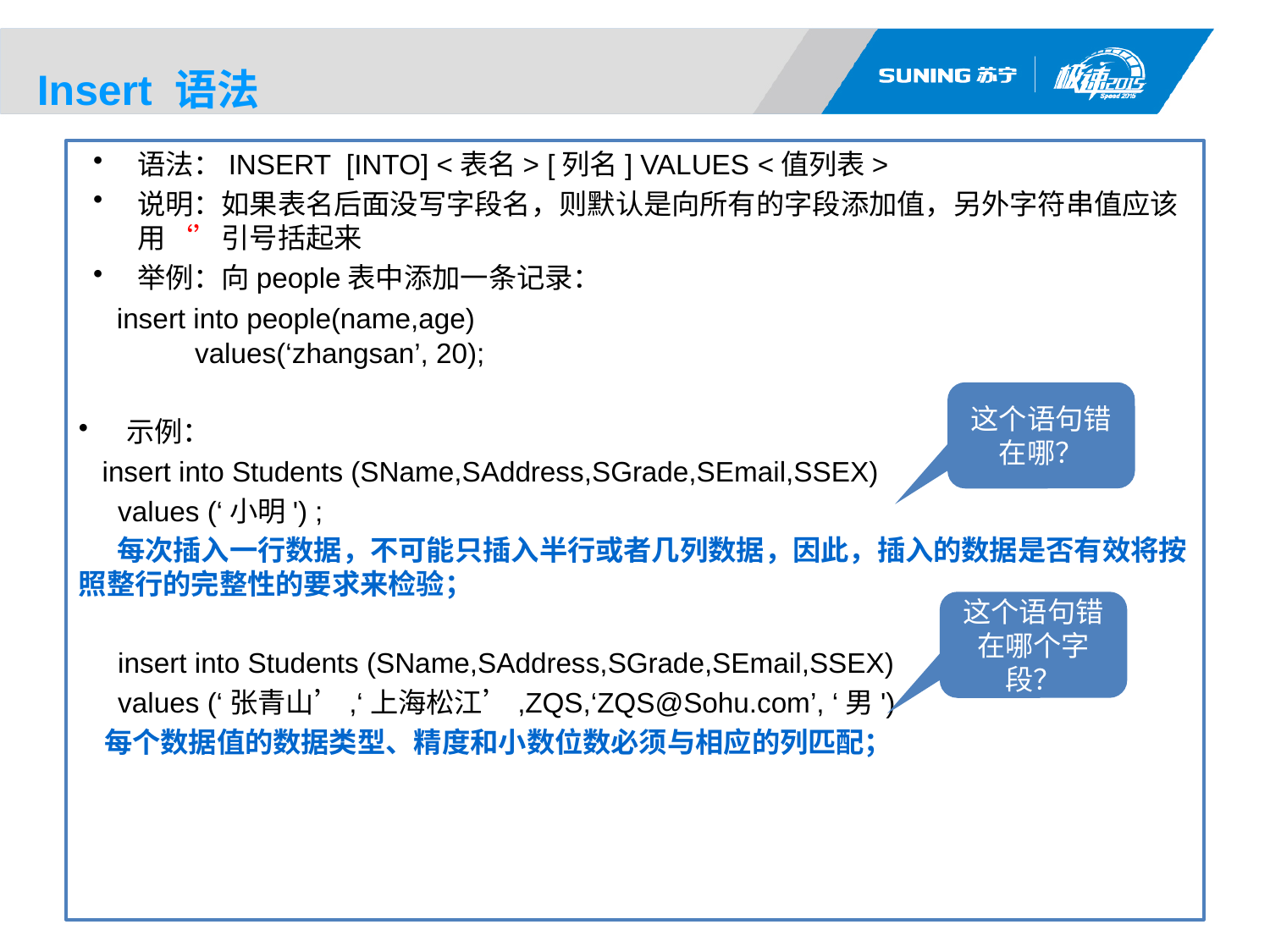

Insert 语法
语法：INSERT  [INTO] <表名> [列名] VALUES <值列表>
说明：如果表名后面没写字段名，则默认是向所有的字段添加值，另外字符串值应该用‘’引号括起来
举例：向people表中添加一条记录：
   insert into people(name,age)
             values(‘zhangsan’, 20);

示例：
   insert into Students (SName,SAddress,SGrade,SEmail,SSEX)
     values (‘小明') ;
     每次插入一行数据，不可能只插入半行或者几列数据，因此，插入的数据是否有效将按照整行的完整性的要求来检验；

     insert into Students (SName,SAddress,SGrade,SEmail,SSEX)
     values (‘张青山’,‘上海松江’,ZQS,‘ZQS@Sohu.com’, ‘男')
   每个数据值的数据类型、精度和小数位数必须与相应的列匹配；

这个语句错在哪？
这个语句错在哪个字段？